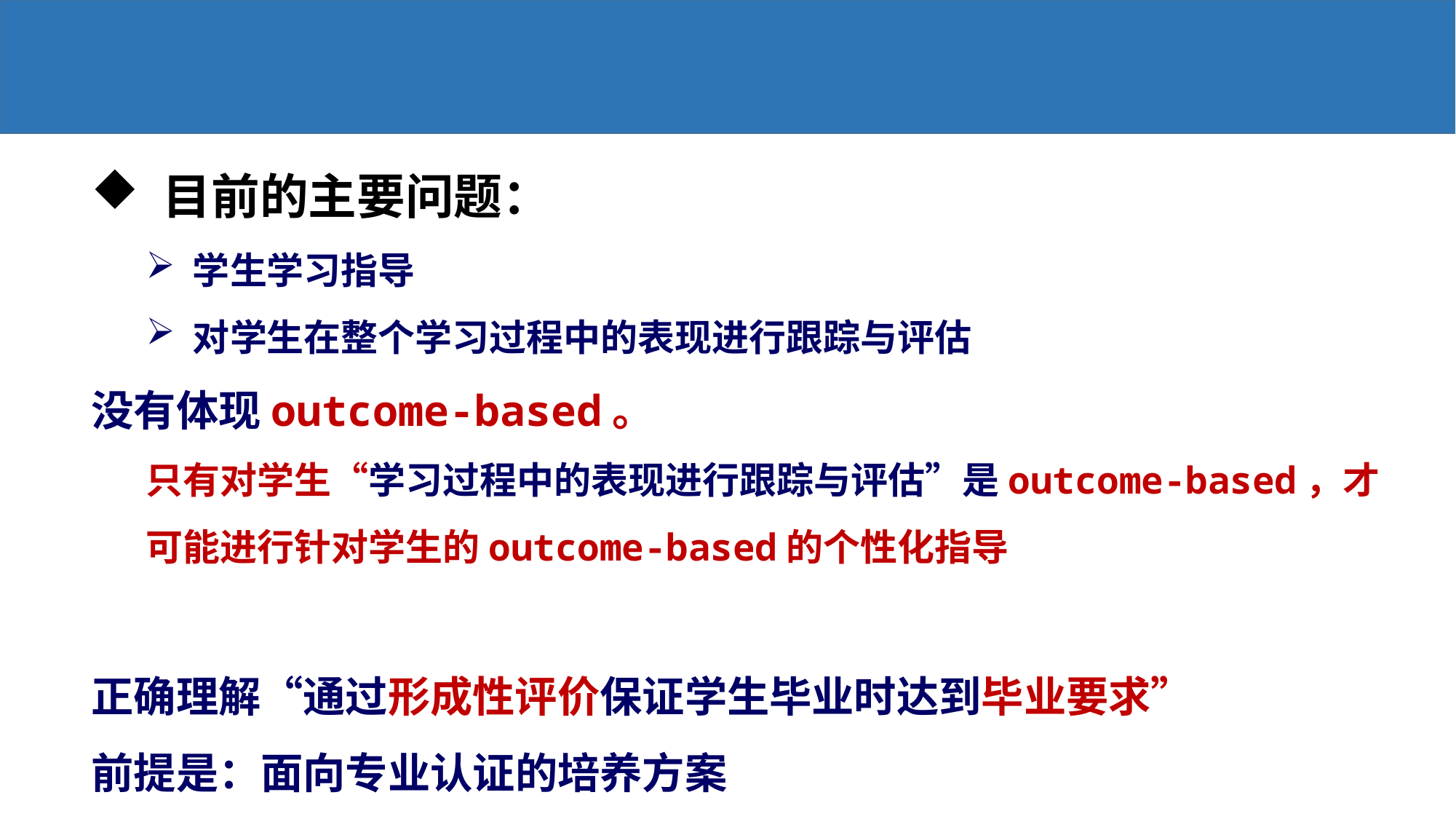

#
 目前的主要问题：
 学生学习指导
 对学生在整个学习过程中的表现进行跟踪与评估
没有体现outcome-based。
只有对学生“学习过程中的表现进行跟踪与评估”是outcome-based，才可能进行针对学生的outcome-based的个性化指导

正确理解“通过形成性评价保证学生毕业时达到毕业要求”
前提是：面向专业认证的培养方案